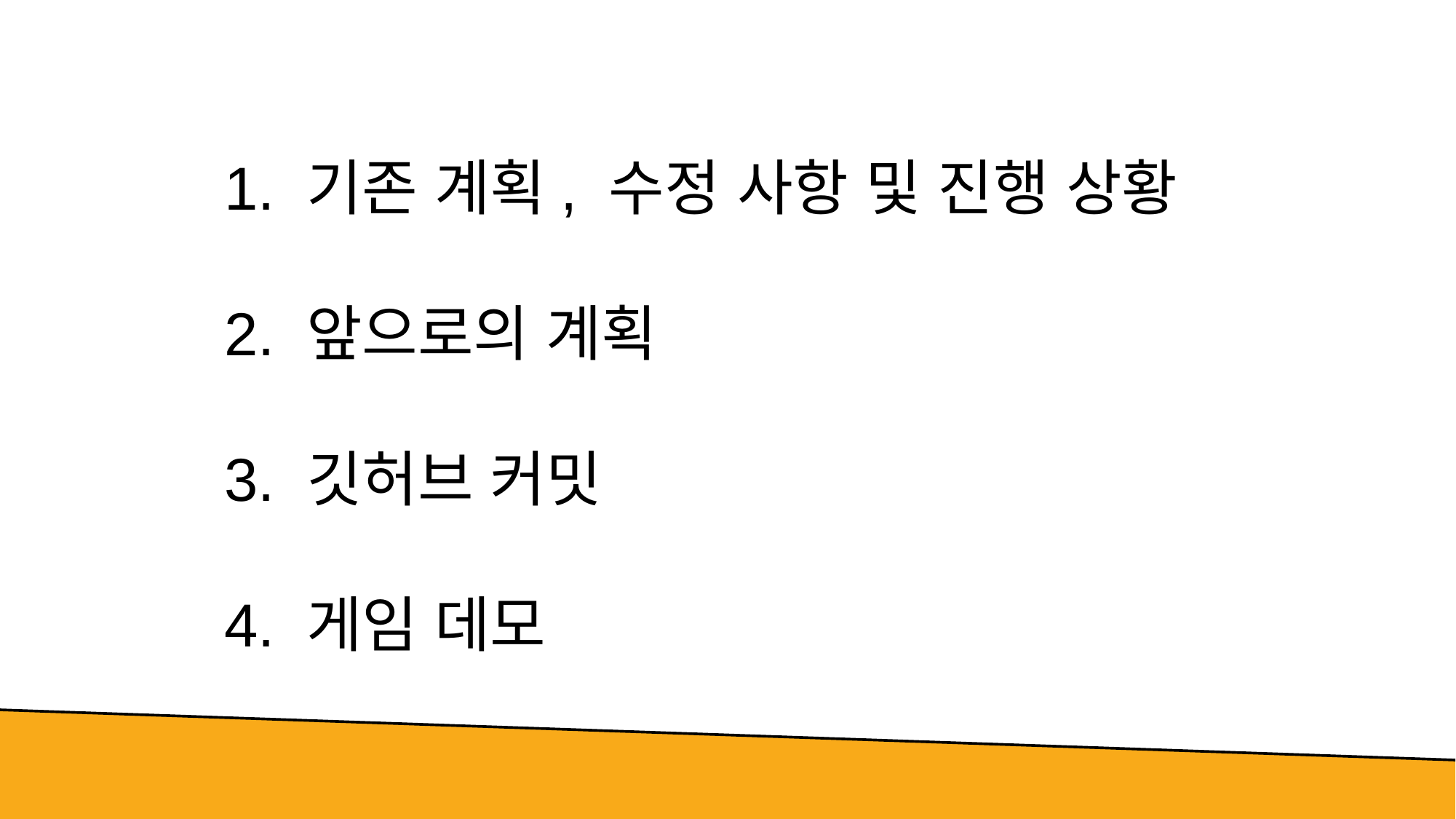

기존 계획, 수정 사항 및 진행 상황
 앞으로의 계획
 깃허브 커밋
 게임 데모